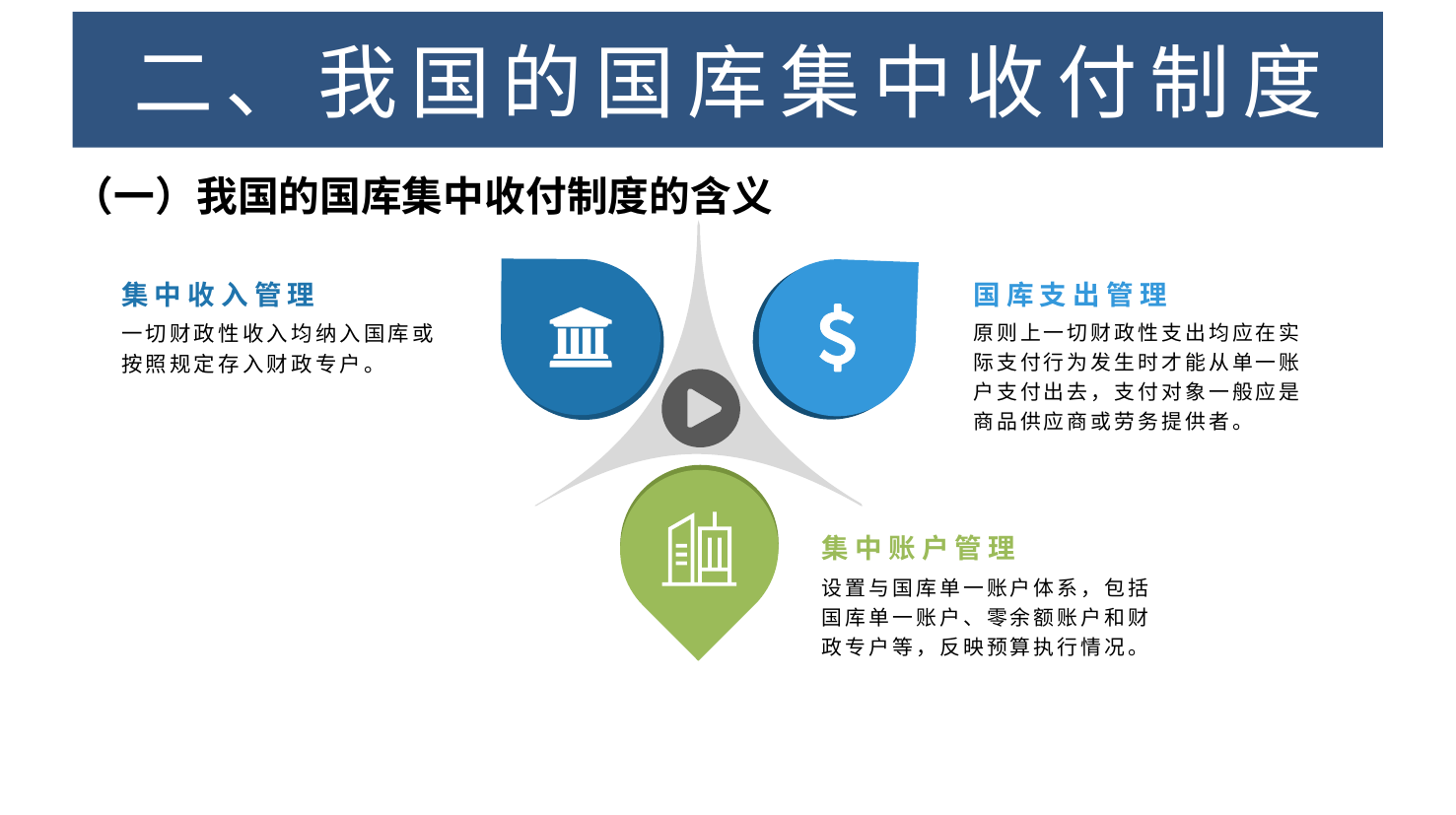

二、我国的国库集中收付制度
# 二、我国的国库集中收付制度
（一）我国国库集中收付制度的含义
（一）我国的国库集中收付制度的含义

集中收入管理
国库支出管理

一切财政性收入均纳入国库或按照规定存入财政专户。
原则上一切财政性支出均应在实际支付行为发生时才能从单一账户支付出去，支付对象一般应是商品供应商或劳务提供者。

集中账户管理
设置与国库单一账户体系，包括国库单一账户、零余额账户和财政专户等，反映预算执行情况。